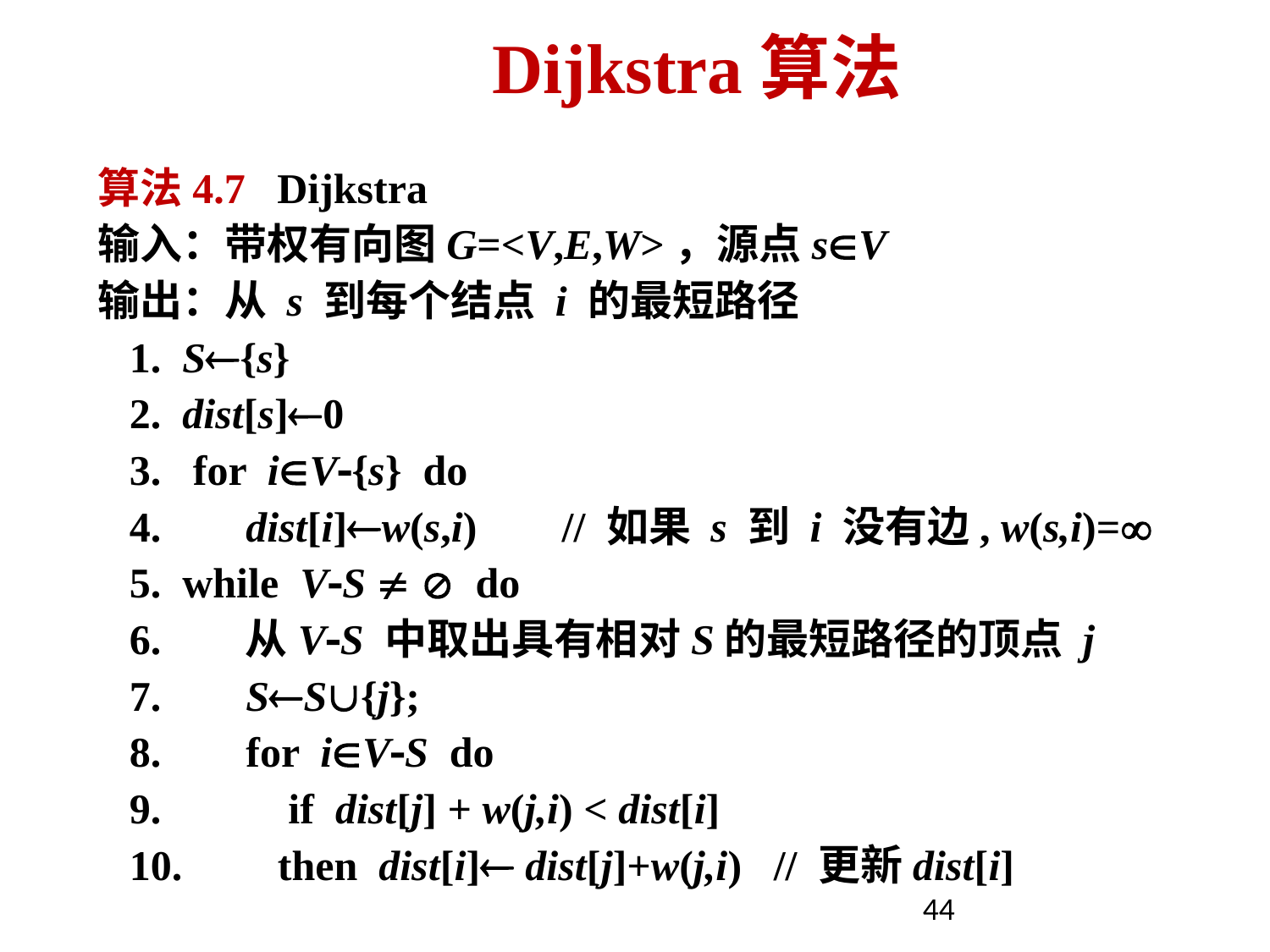

# Dijkstra算法
算法4.7   Dijkstra
输入：带权有向图G=<V,E,W>，源点s∈V
输出：从 s 到每个结点 i 的最短路径
   1.  S←{s}
   2.  dist[s]←0
   3.   for  i∈V−{s}  do
   4.        dist[i]←w(s,i)        // 如果 s 到 i 没有边, w(s,i)=∞
   5.  while  V−S ≠ ∅  do
   6.       从V−S 中取出具有相对S的最短路径的顶点 j
   7.        S←S∪{j};
   8.        for  i∈V−S  do
   9.            if  dist[j] + w(j,i) < dist[i]
   10.         then  dist[i]← dist[j]+w(j,i)   // 更新dist[i]

44